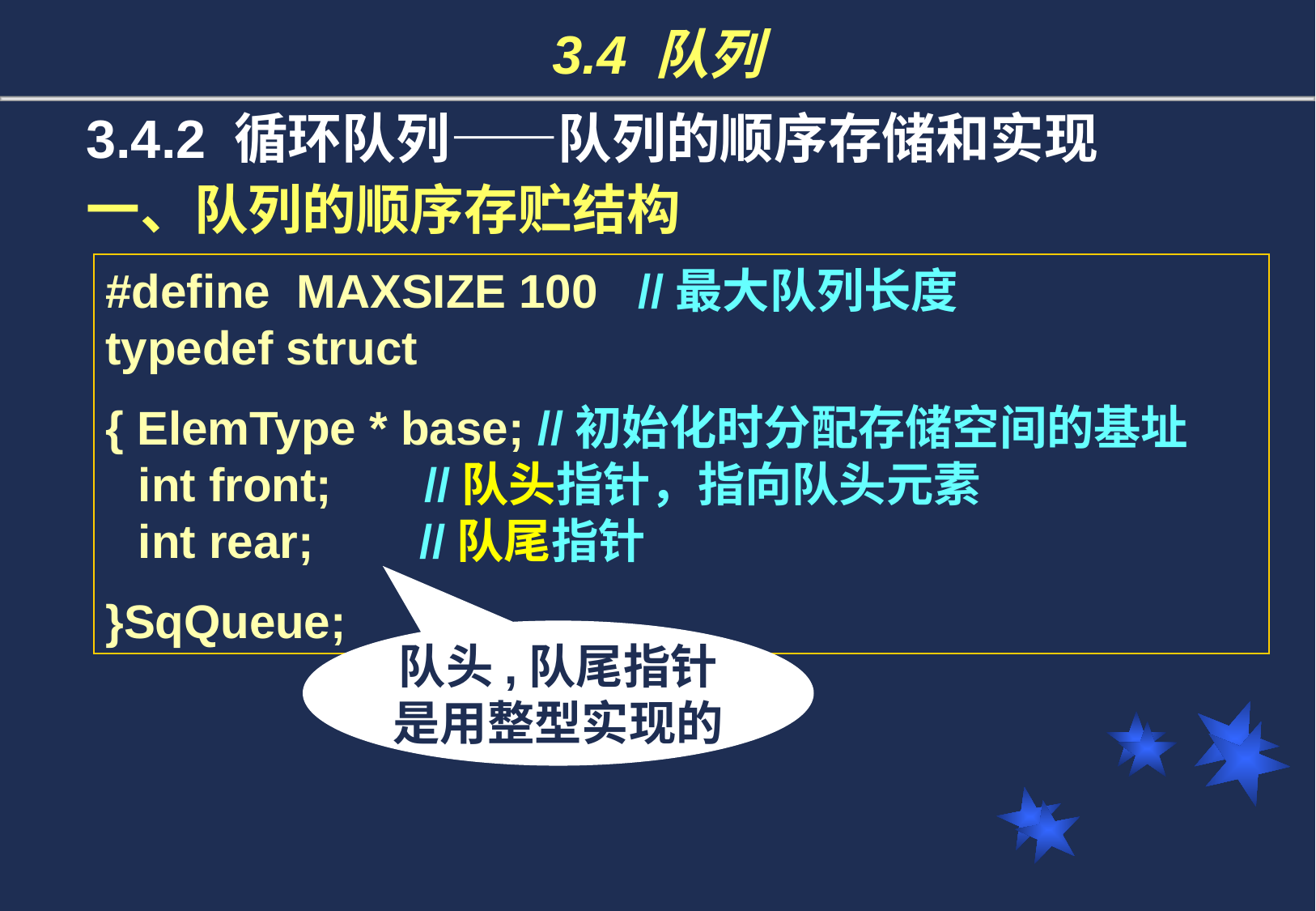

# 3.4 队列
3.4.2 循环队列——队列的顺序存储和实现
一、队列的顺序存贮结构
#define  MAXSIZE 100   //最大队列长度
typedef struct
{ ElemType * base; //初始化时分配存储空间的基址
  int front;       //队头指针，指向队头元素
  int rear;        //队尾指针
}SqQueue;
队头,队尾指针
是用整型实现的